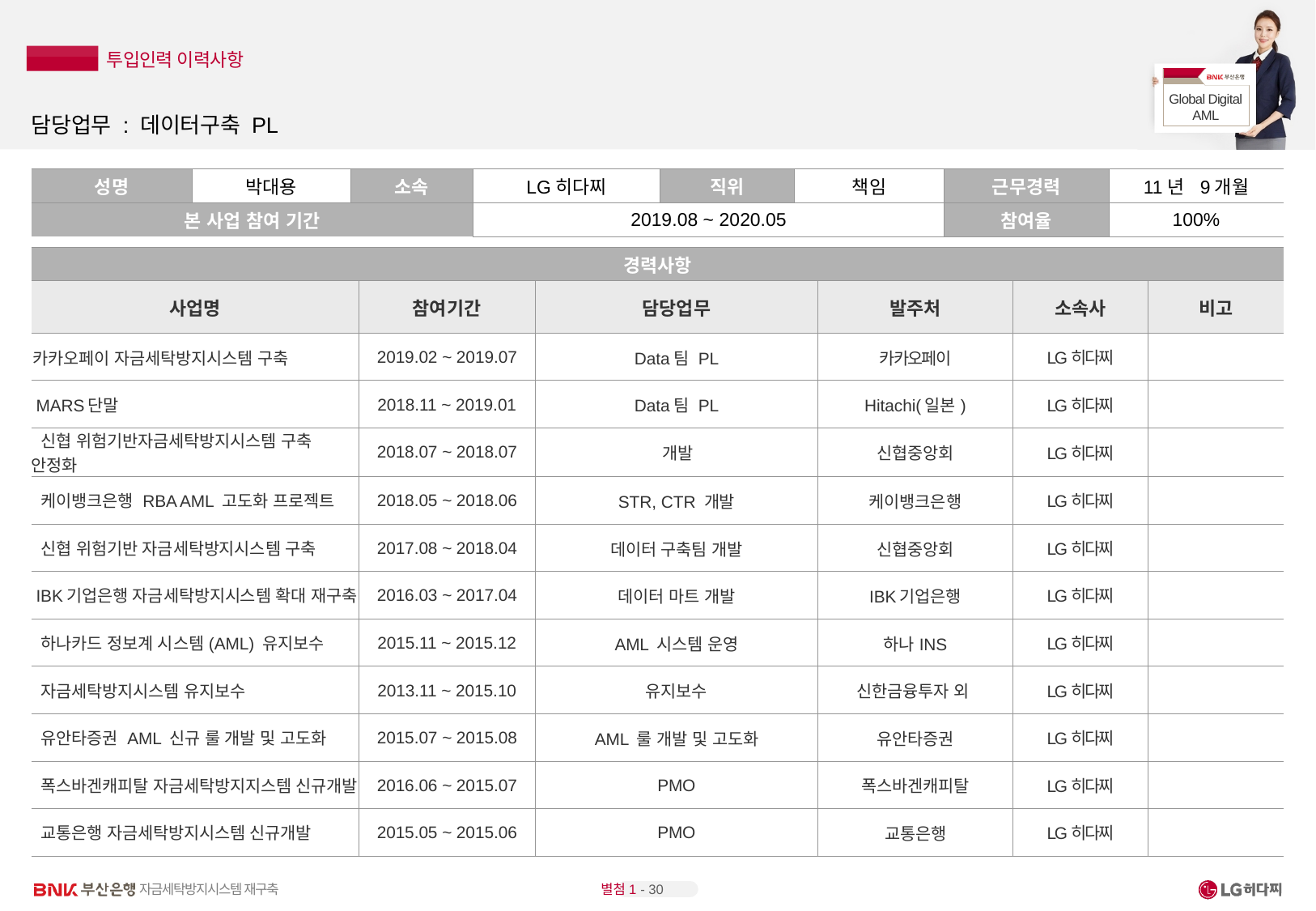

# 담당업무 : 데이터구축 PL
| 성명 | 박대용 | 소속 | LG히다찌 | 직위 | 책임 | 근무경력 | 11년 9개월 |
| --- | --- | --- | --- | --- | --- | --- | --- |
| 본 사업 참여 기간 |  |  | 2019.08 ~ 2020.05 |  |  | 참여율 | 100% |
| 경력사항 |  |  |  |  |  |
| --- | --- | --- | --- | --- | --- |
| 사업명 | 참여기간 | 담당업무 | 발주처 | 소속사 | 비고 |
| 카카오페이 자금세탁방지시스템 구축 | 2019.02 ~ 2019.07 | Data팀 PL | 카카오페이 | LG히다찌 |  |
| MARS단말 | 2018.11 ~ 2019.01 | Data팀 PL | Hitachi(일본) | LG히다찌 |  |
| 신협 위험기반자금세탁방지시스템 구축 안정화 | 2018.07 ~ 2018.07 | 개발 | 신협중앙회 | LG히다찌 |  |
| 케이뱅크은행 RBA AML 고도화 프로젝트 | 2018.05 ~ 2018.06 | STR, CTR 개발 | 케이뱅크은행 | LG히다찌 |  |
| 신협 위험기반 자금세탁방지시스템 구축 | 2017.08 ~ 2018.04 | 데이터 구축팀 개발 | 신협중앙회 | LG히다찌 |  |
| IBK기업은행 자금세탁방지시스템 확대 재구축 | 2016.03 ~ 2017.04 | 데이터 마트 개발 | IBK기업은행 | LG히다찌 |  |
| 하나카드 정보계 시스템(AML) 유지보수 | 2015.11 ~ 2015.12 | AML 시스템 운영 | 하나INS | LG히다찌 |  |
| 자금세탁방지시스템 유지보수 | 2013.11 ~ 2015.10 | 유지보수 | 신한금융투자 외 | LG히다찌 |  |
| 유안타증권 AML 신규 룰 개발 및 고도화 | 2015.07 ~ 2015.08 | AML 룰 개발 및 고도화 | 유안타증권 | LG히다찌 |  |
| 폭스바겐캐피탈 자금세탁방지지스템 신규개발 | 2016.06 ~ 2015.07 | PMO | 폭스바겐캐피탈 | LG히다찌 |  |
| 교통은행 자금세탁방지시스템 신규개발 | 2015.05 ~ 2015.06 | PMO | 교통은행 | LG히다찌 |  |
별첨1 - 30